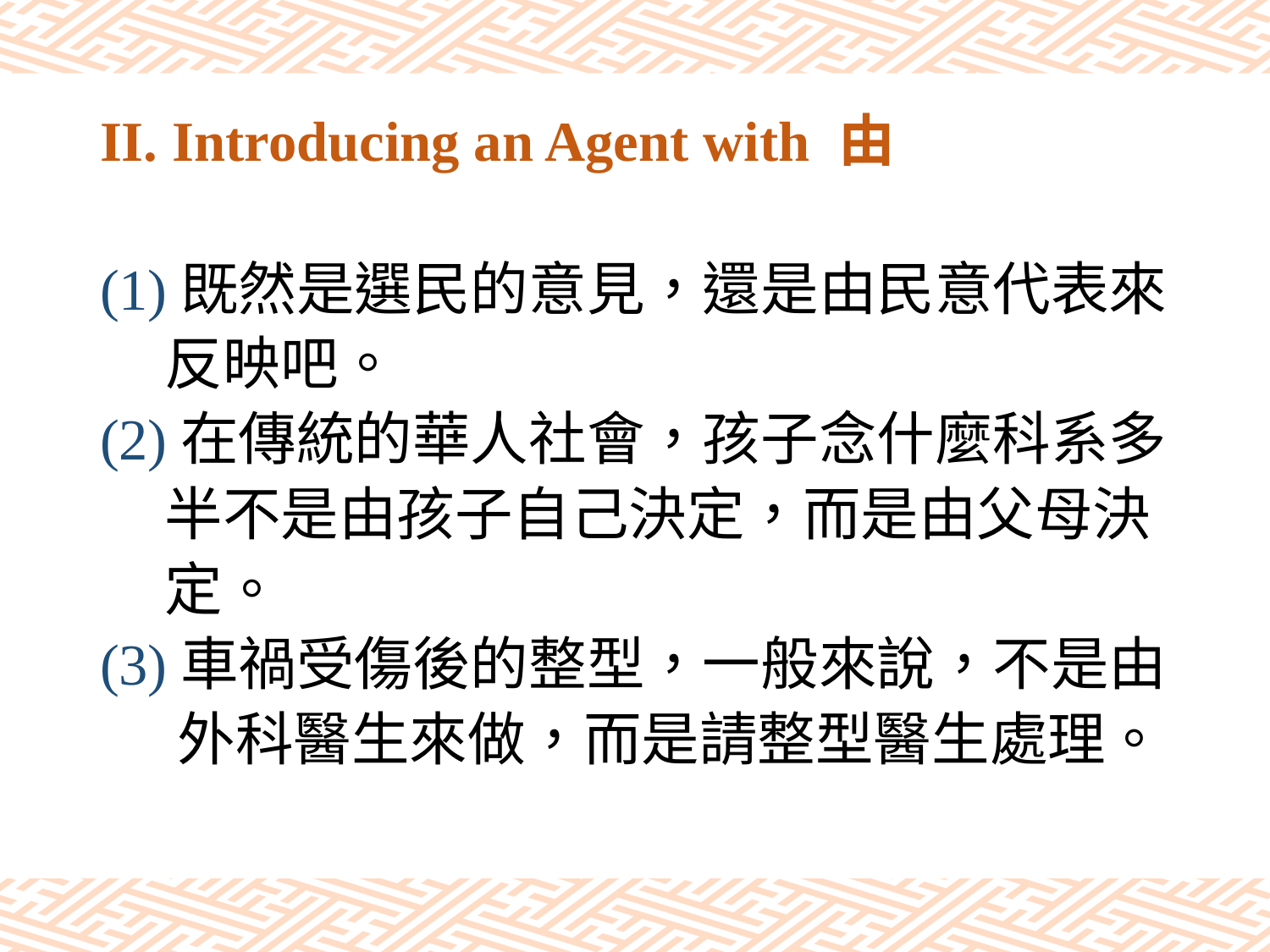

# II. Introducing an Agent with 由
(1)既然是選民的意見，還是由民意代表來
    反映吧。
(2)在傳統的華人社會，孩子念什麼科系多
    半不是由孩子自己決定，而是由父母決
    定。
(3)車禍受傷後的整型，一般來說，不是由
     外科醫生來做，而是請整型醫生處理。